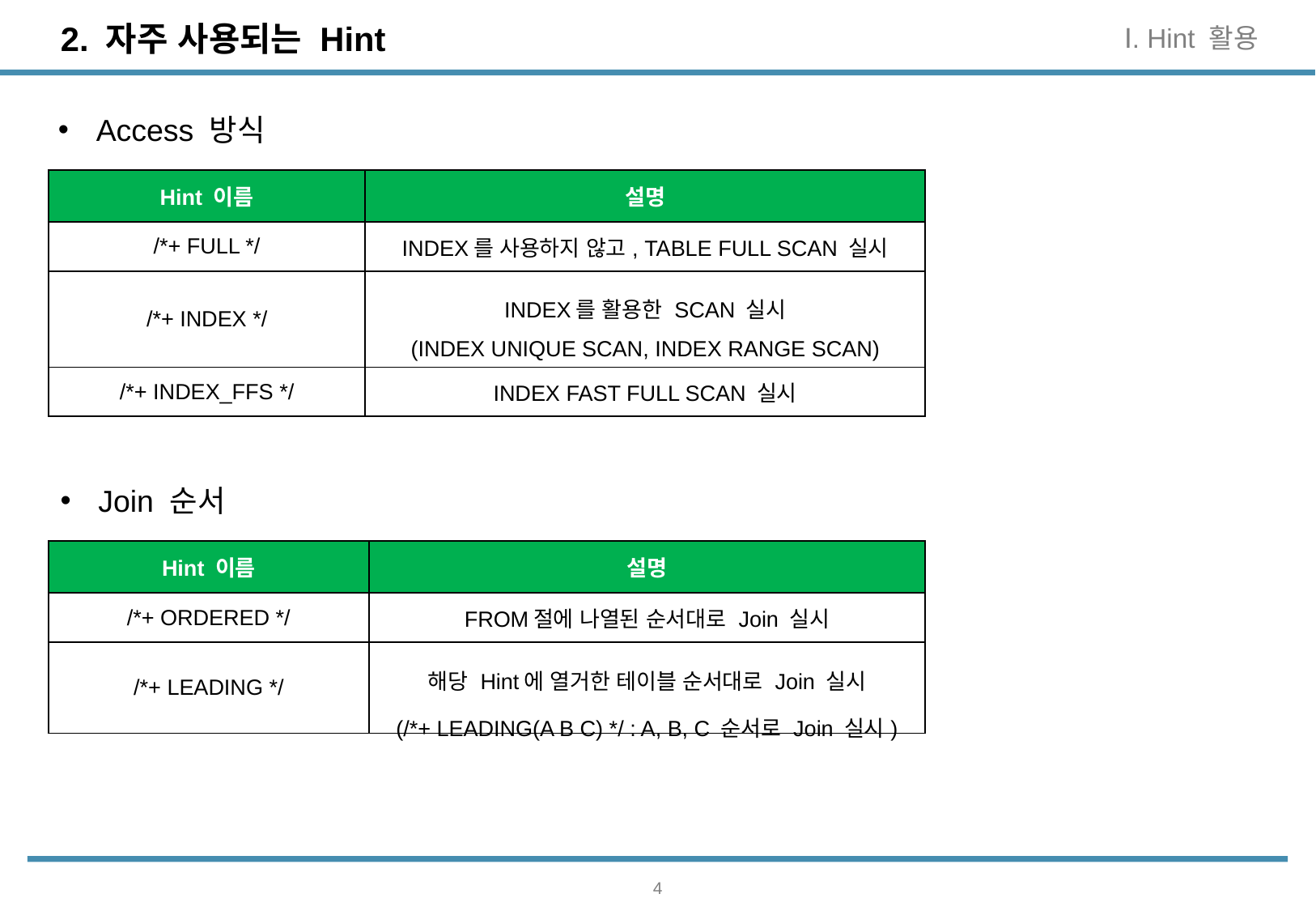

# 2. 자주 사용되는 Hint
Ⅰ. Hint 활용
Access 방식
| Hint 이름 | 설명 |
| --- | --- |
| /\*+ FULL \*/ | INDEX를 사용하지 않고, TABLE FULL SCAN 실시 |
| /\*+ INDEX \*/ | INDEX를 활용한 SCAN 실시 (INDEX UNIQUE SCAN, INDEX RANGE SCAN) |
| /\*+ INDEX\_FFS \*/ | INDEX FAST FULL SCAN 실시 |
Join 순서
| Hint 이름 | 설명 |
| --- | --- |
| /\*+ ORDERED \*/ | FROM절에 나열된 순서대로 Join 실시 |
| /\*+ LEADING \*/ | 해당 Hint에 열거한 테이블 순서대로 Join 실시 (/\*+ LEADING(A B C) \*/ : A, B, C 순서로 Join 실시) |
4